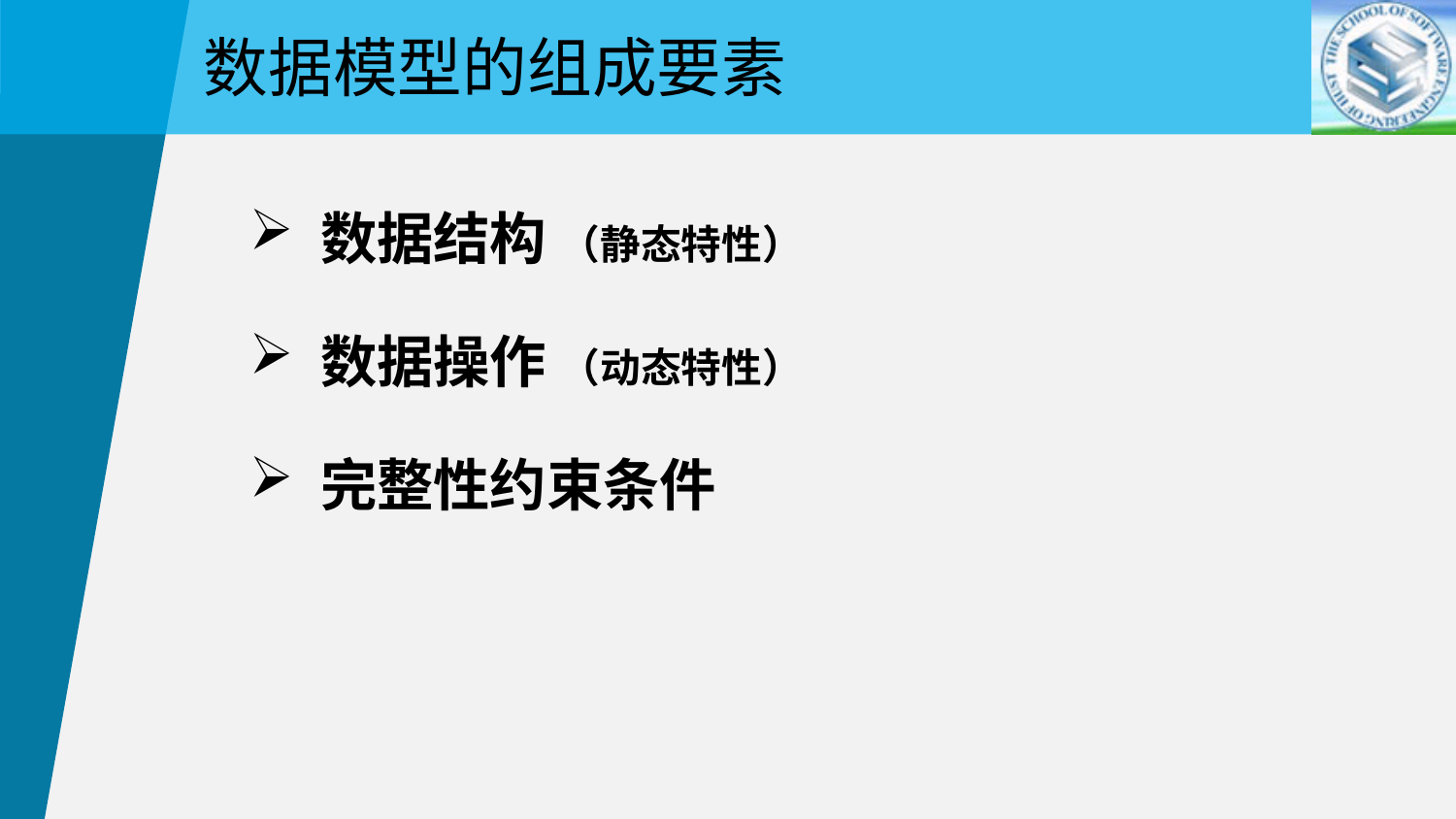

数据模型的组成要素
 数据结构 （静态特性）
 数据操作 （动态特性）
 完整性约束条件